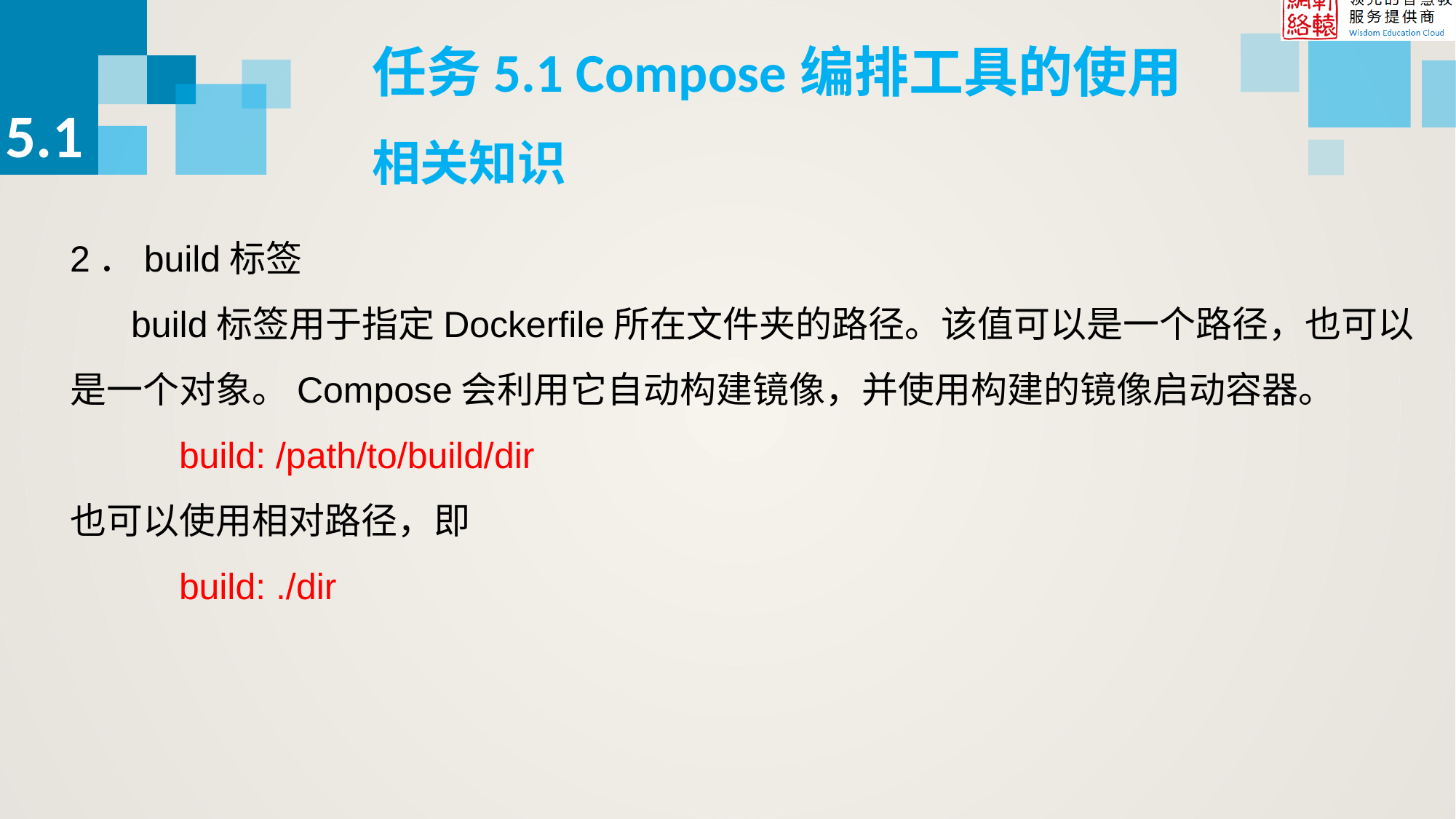

任务5.1 Compose编排工具的使用
5.1
相关知识
2．build标签
      build标签用于指定Dockerfile所在文件夹的路径。该值可以是一个路径，也可以是一个对象。Compose会利用它自动构建镜像，并使用构建的镜像启动容器。
	build: /path/to/build/dir
也可以使用相对路径，即
	build: ./dir